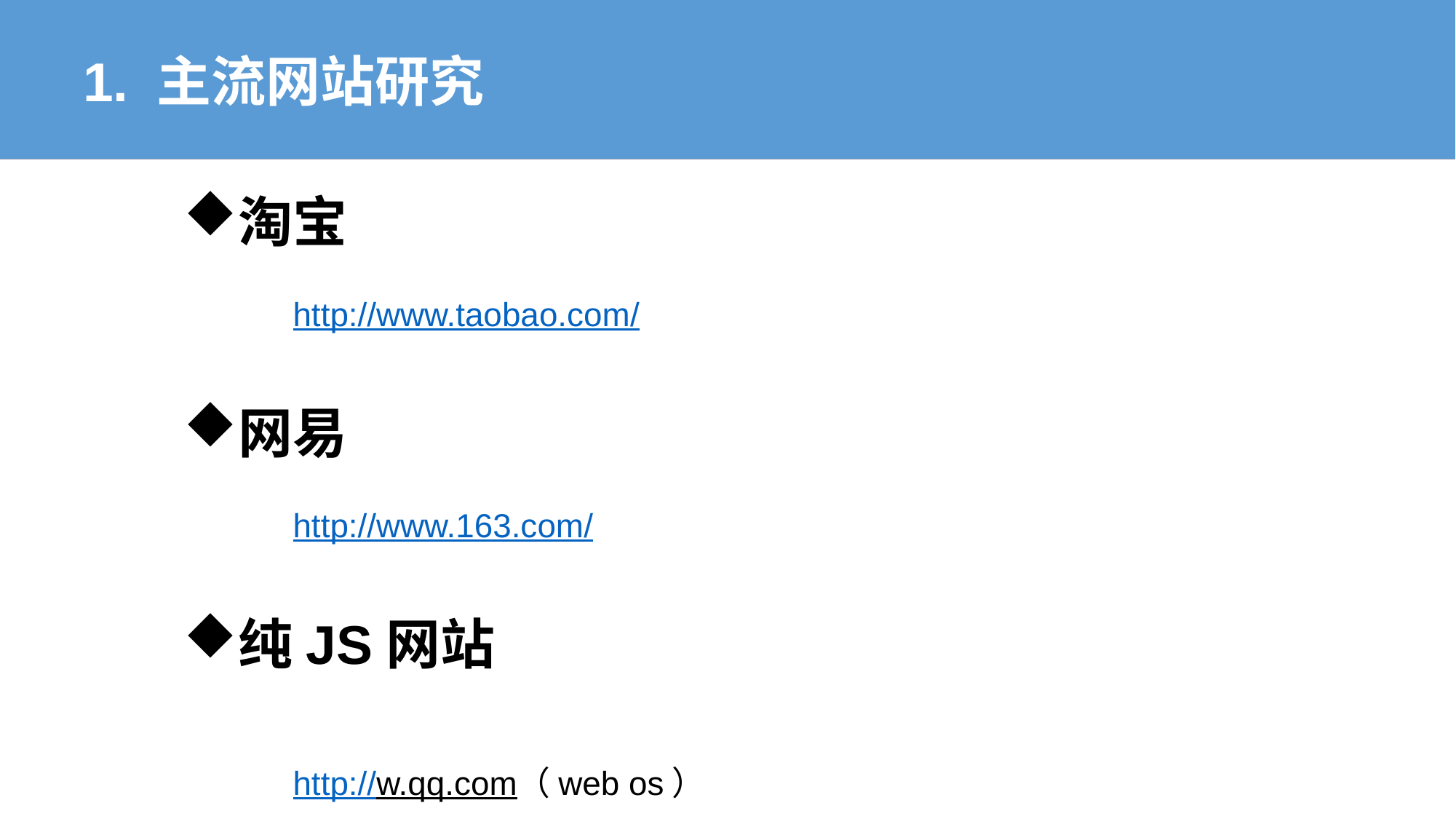

1. 主流网站研究

淘宝
	http://www.taobao.com/
网易
	http://www.163.com/
纯JS网站
	http://w.qq.com（web os）